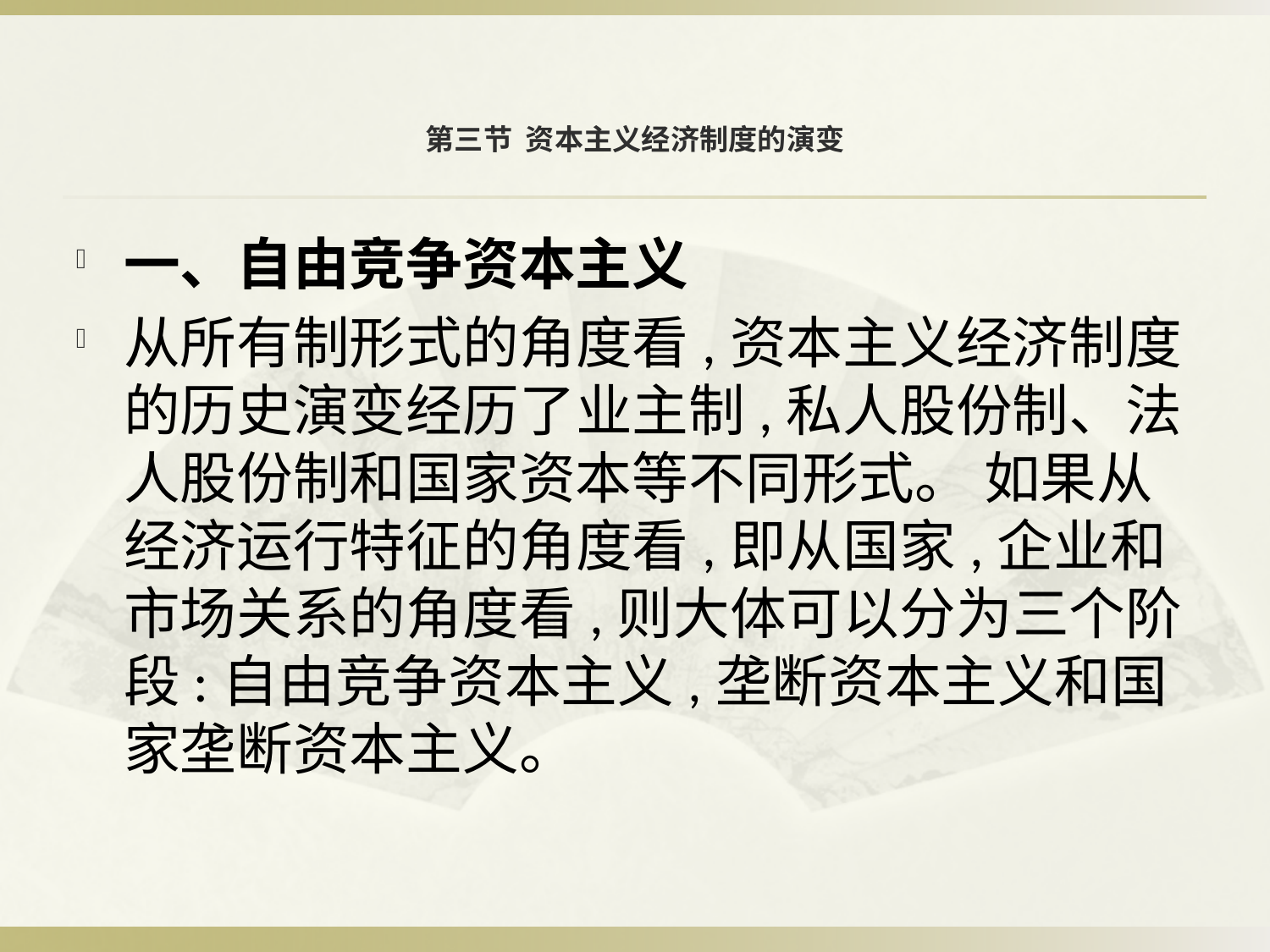

# 第三节  资本主义经济制度的演变
一、自由竞争资本主义
从所有制形式的角度看,资本主义经济制度的历史演变经历了业主制,私人股份制、法人股份制和国家资本等不同形式。 如果从经济运行特征的角度看,即从国家,企业和市场关系的角度看,则大体可以分为三个阶段:自由竞争资本主义,垄断资本主义和国家垄断资本主义。